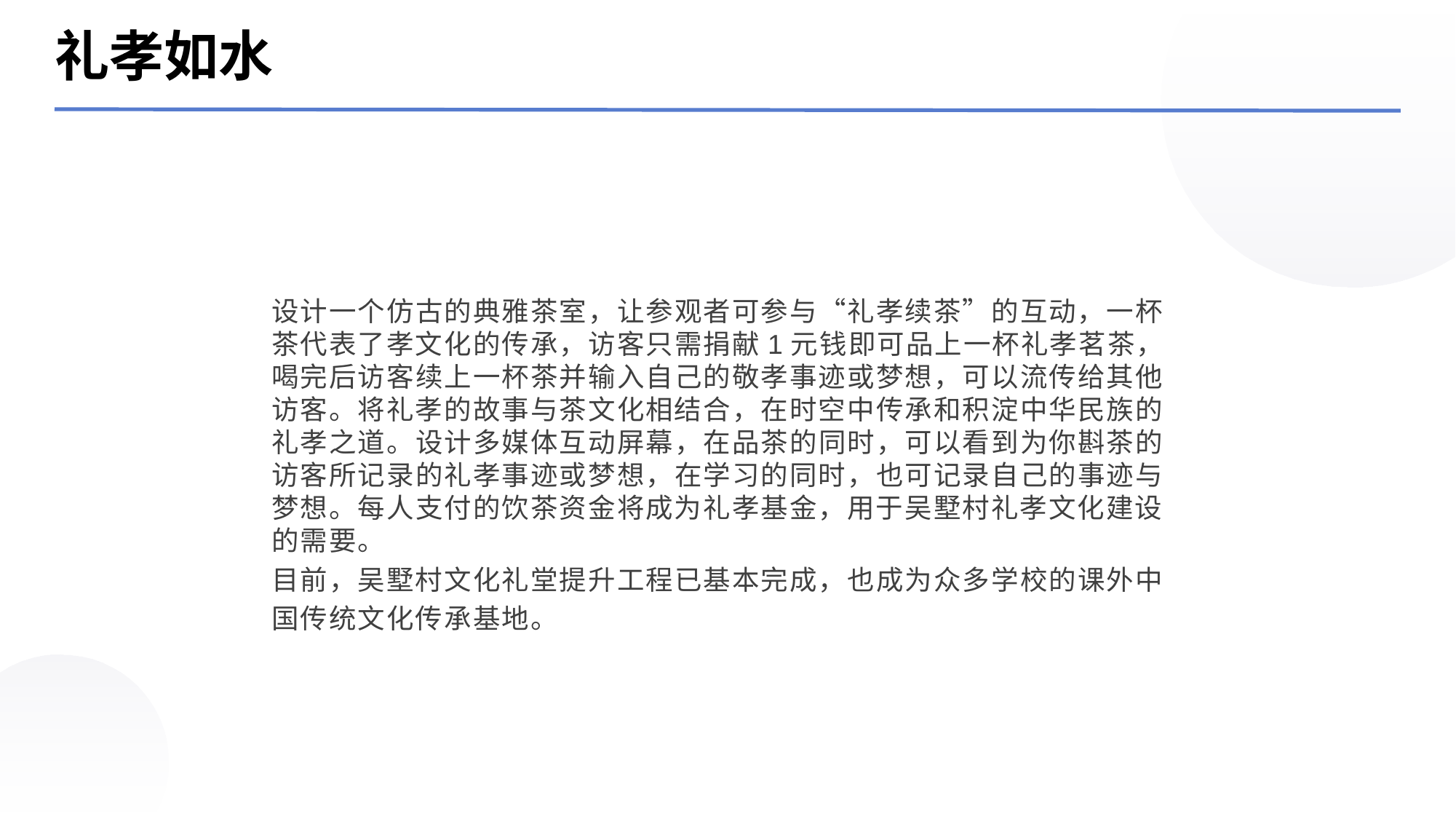

礼孝如水
设计一个仿古的典雅茶室，让参观者可参与“礼孝续茶”的互动，一杯茶代表了孝文化的传承，访客只需捐献1元钱即可品上一杯礼孝茗茶，喝完后访客续上一杯茶并输入自己的敬孝事迹或梦想，可以流传给其他访客。将礼孝的故事与茶文化相结合，在时空中传承和积淀中华民族的礼孝之道。设计多媒体互动屏幕，在品茶的同时，可以看到为你斟茶的访客所记录的礼孝事迹或梦想，在学习的同时，也可记录自己的事迹与梦想。每人支付的饮茶资金将成为礼孝基金，用于吴墅村礼孝文化建设的需要。
目前，吴墅村文化礼堂提升工程已基本完成，也成为众多学校的课外中国传统文化传承基地。